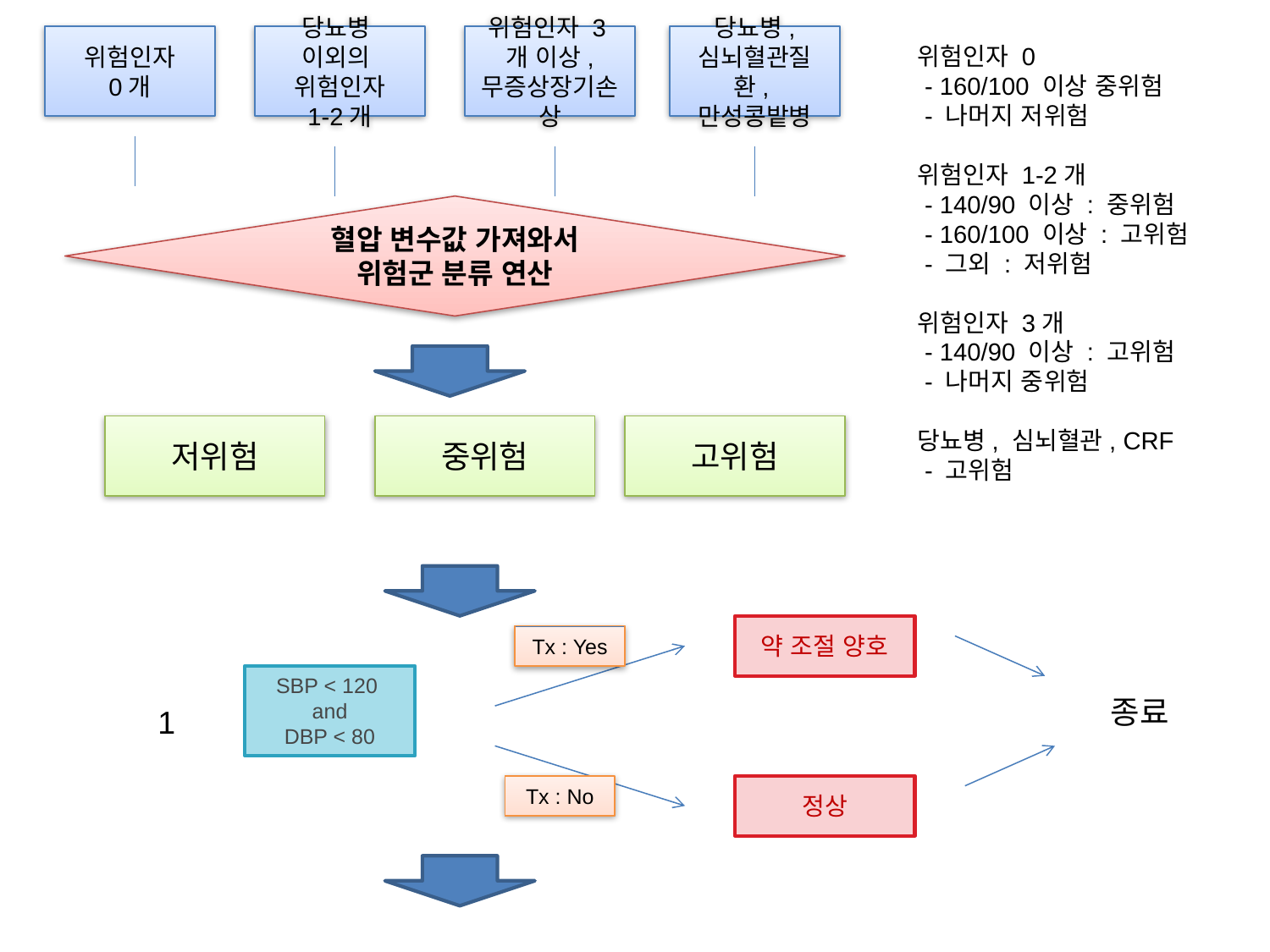

위험인자
0개
당뇨병
이외의
위험인자
1-2개
위험인자 3개 이상,
무증상장기손상
당뇨병, 심뇌혈관질환,
만성콩밭병
위험인자 0
 - 160/100 이상 중위험
 - 나머지 저위험

위험인자 1-2개
 - 140/90 이상 : 중위험
 - 160/100 이상 : 고위험
 - 그외 : 저위험

위험인자 3개
 - 140/90 이상 : 고위험
 - 나머지 중위험

당뇨병, 심뇌혈관, CRF
 - 고위험
혈압 변수값 가져와서
위험군 분류 연산

저위험
중위험
고위험

약 조절 양호
Tx : Yes
SBP < 120
and
DBP < 80
종료
1
Tx : No
정상